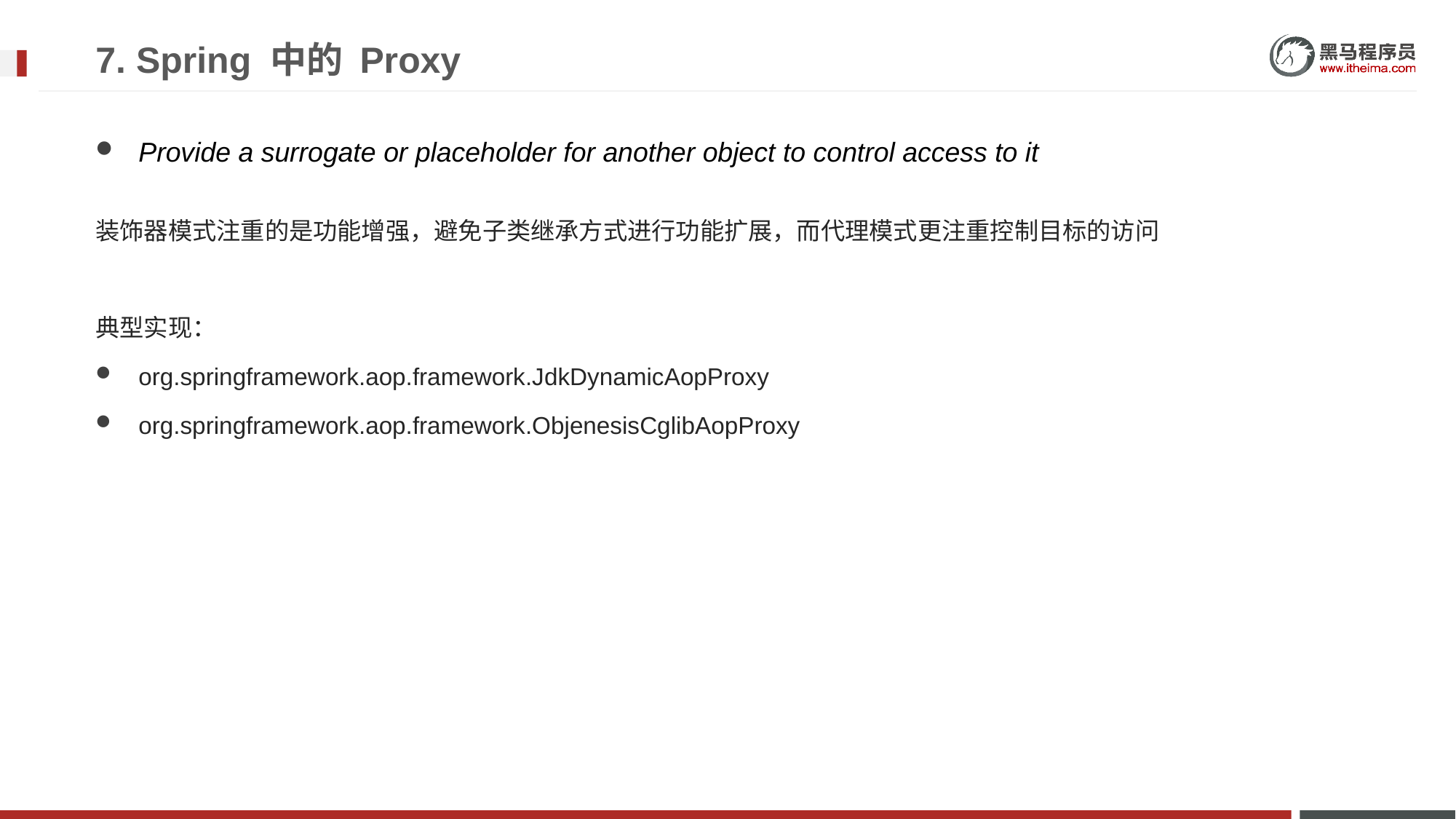

# 7. Spring 中的 Proxy
Provide a surrogate or placeholder for another object to control access to it
装饰器模式注重的是功能增强，避免子类继承方式进行功能扩展，而代理模式更注重控制目标的访问

典型实现：
org.springframework.aop.framework.JdkDynamicAopProxy
org.springframework.aop.framework.ObjenesisCglibAopProxy